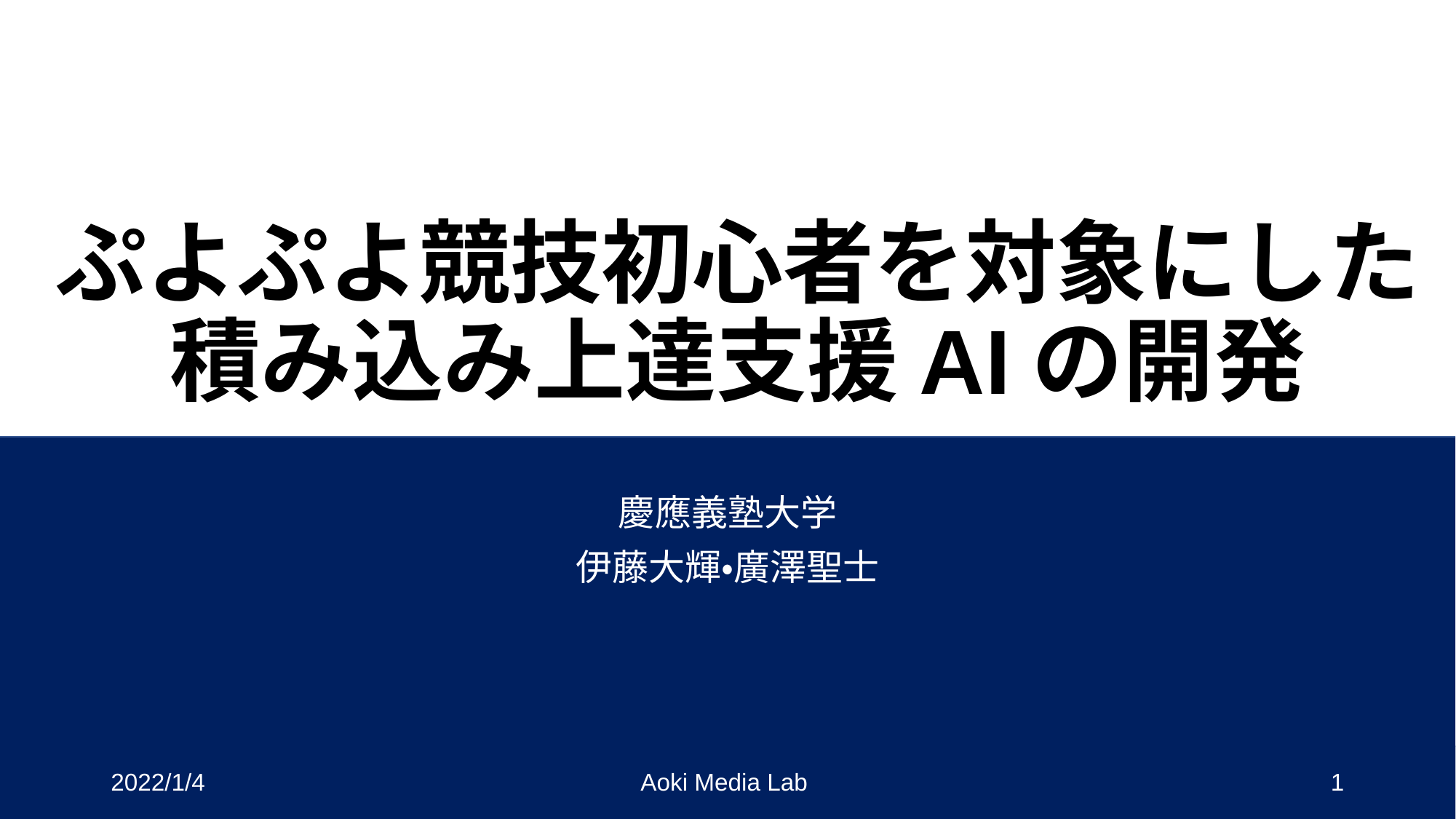

# ぷよぷよ競技初心者を対象にした積み込み上達支援AIの開発

慶應義塾大学
伊藤大輝・廣澤聖士
2022/1/4
Aoki Media Lab
1